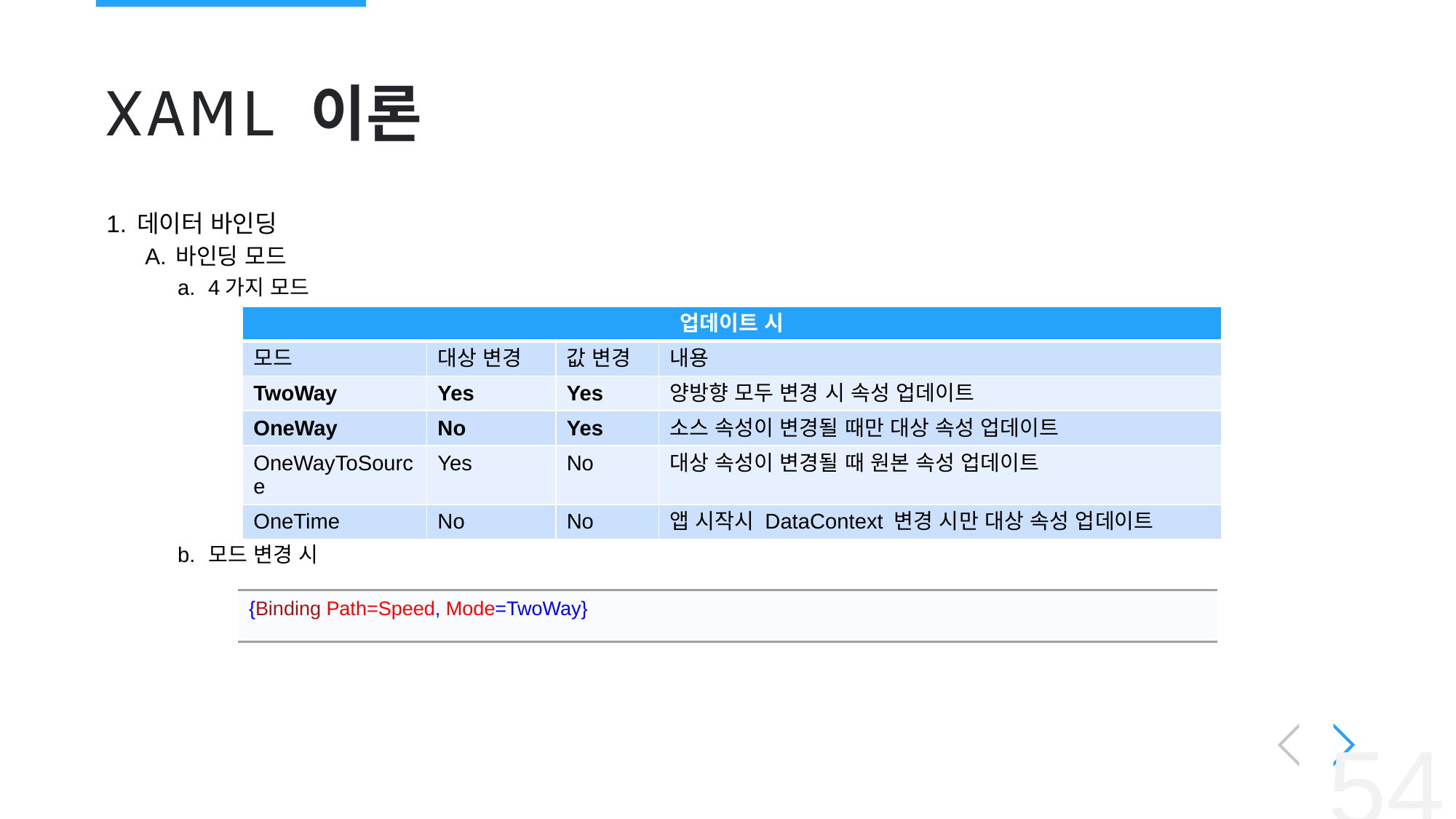

# XAML 이론
데이터 바인딩
바인딩 모드
4가지 모드

모드 변경 시
| 업데이트 시 |  |  |  |
| --- | --- | --- | --- |
| 모드 | 대상 변경 | 값 변경 | 내용 |
| TwoWay | Yes | Yes | 양방향 모두 변경 시 속성 업데이트 |
| OneWay | No | Yes | 소스 속성이 변경될 때만 대상 속성 업데이트 |
| OneWayToSource | Yes | No | 대상 속성이 변경될 때 원본 속성 업데이트 |
| OneTime | No | No | 앱 시작시 DataContext 변경 시만 대상 속성 업데이트 |
{Binding Path=Speed, Mode=TwoWay}
54